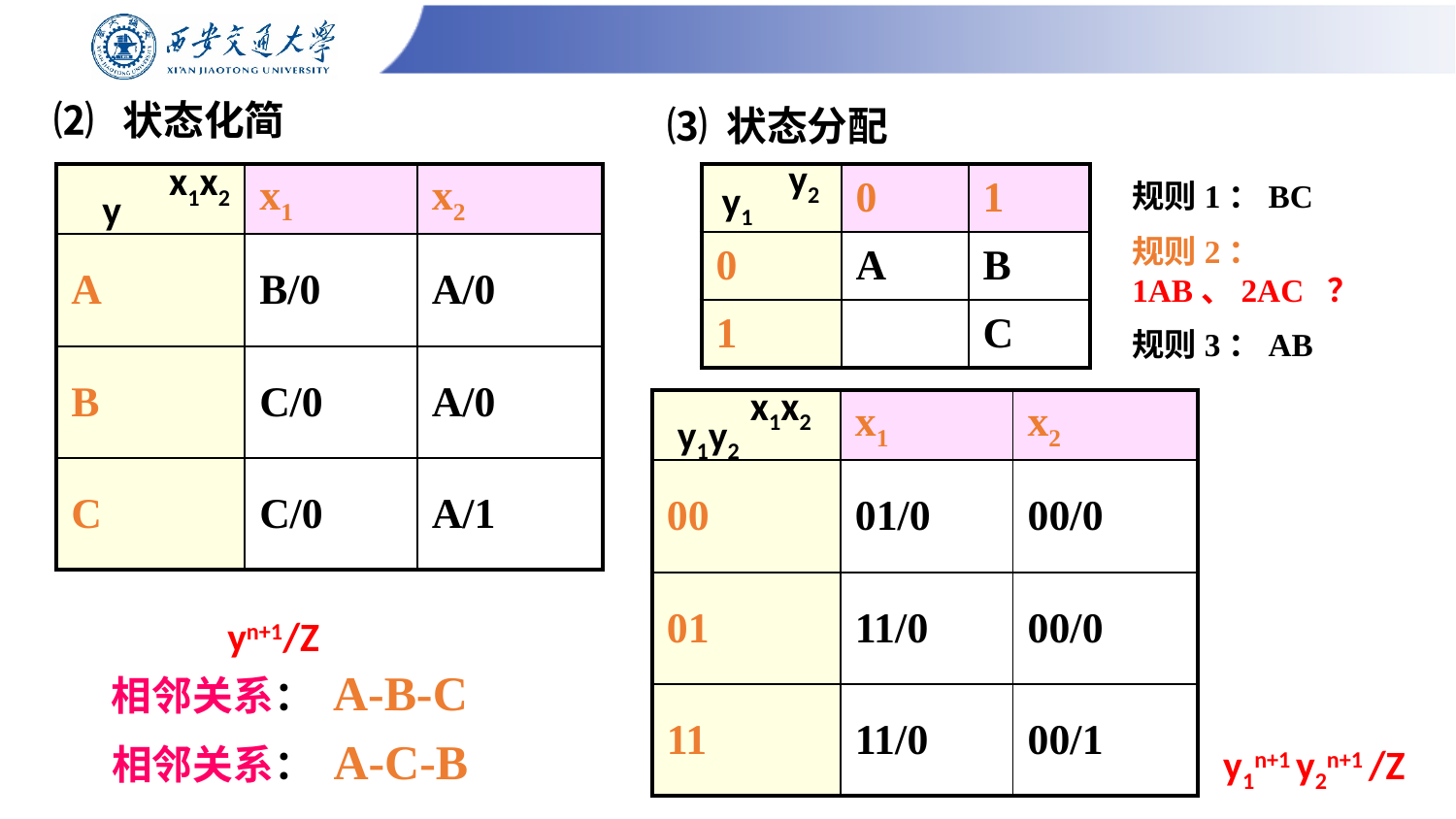

# ⑵  状态化简
⑶ 状态分配
y2
x1x2
|  | x1 | x2 |
| --- | --- | --- |
| A | B/0 | A/0 |
| B | C/0 | A/0 |
| C | C/0 | A/1 |
|  | 0 | 1 |
| --- | --- | --- |
| 0 | A | B |
| 1 |  | C |
y1
规则1：BC
规则2：1AB、2AC  ？
规则3：AB
y
x1x2
|  | x1 | x2 |
| --- | --- | --- |
| 00 | 01/0 | 00/0 |
| 01 | 11/0 | 00/0 |
| 11 | 11/0 | 00/1 |
y1y2
yn+1/Z
相邻关系： A-B-C
相邻关系： A-C-B
y1n+1 y2n+1 /Z